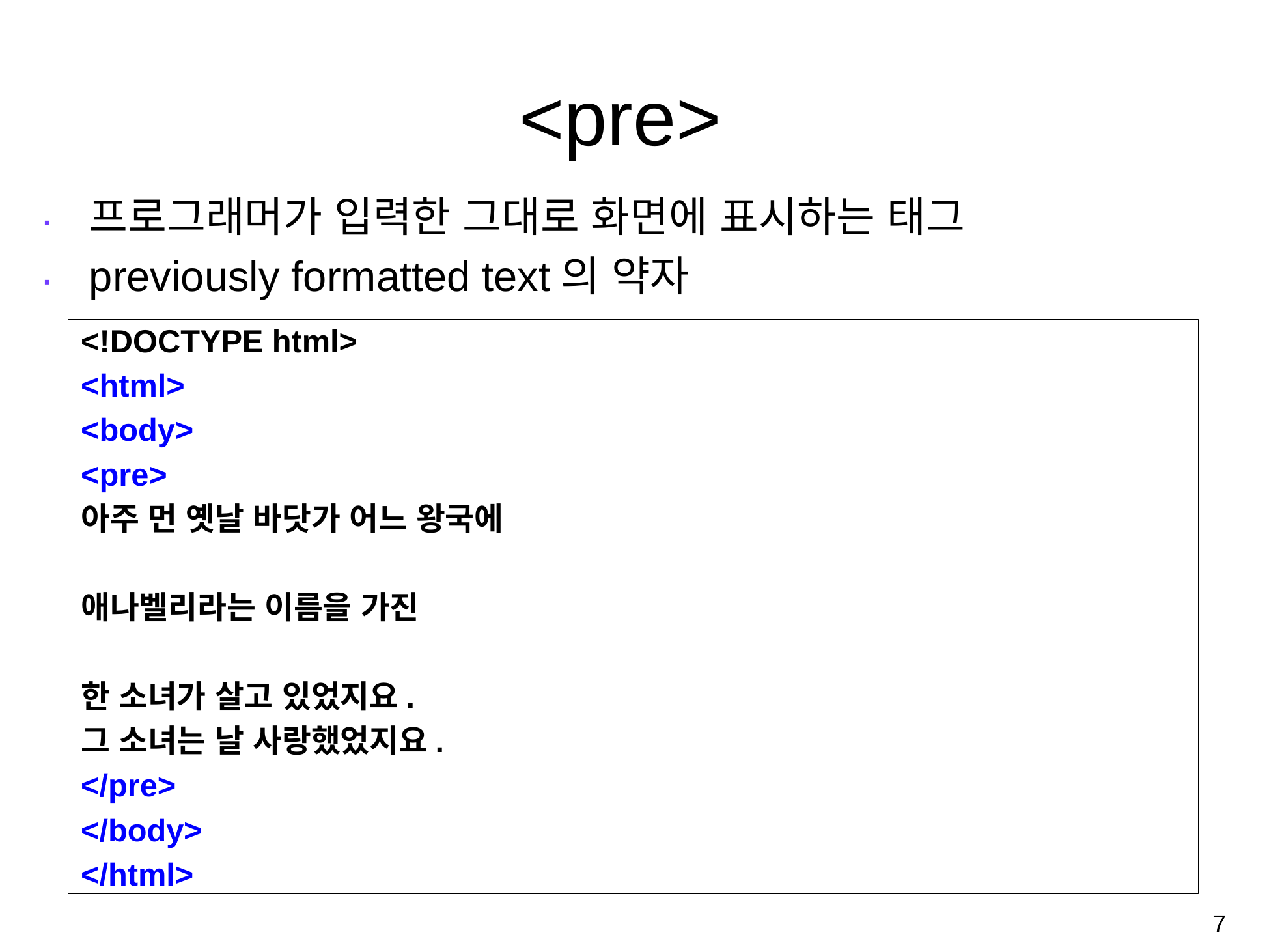

# <pre>
프로그래머가 입력한 그대로 화면에 표시하는 태그
previously formatted text의 약자
<!DOCTYPE html>
<html>
<body>
<pre>
아주 먼 옛날 바닷가 어느 왕국에

애나벨리라는 이름을 가진

한 소녀가 살고 있었지요.
그 소녀는 날 사랑했었지요.
</pre>
</body>
</html>
7